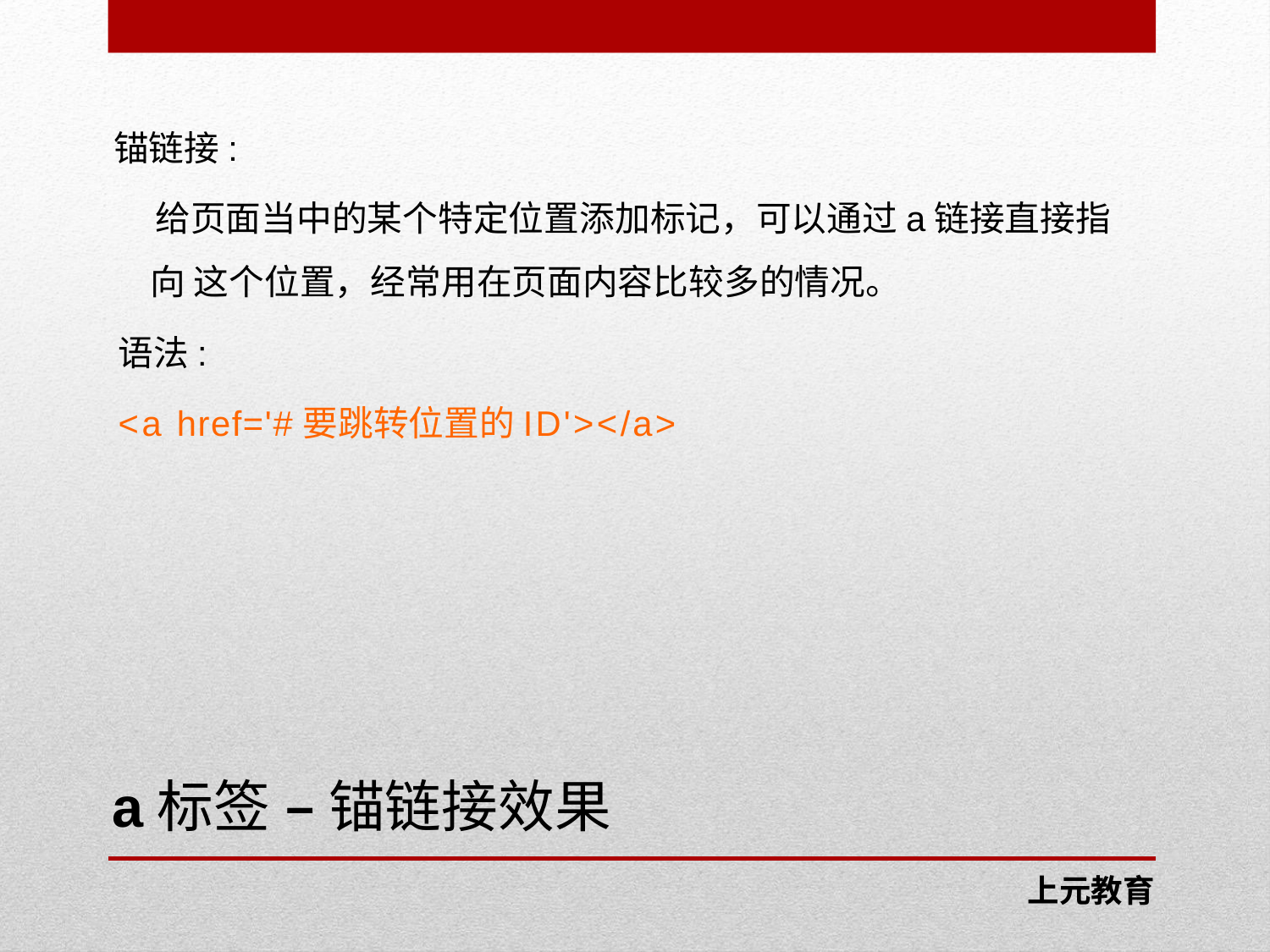

锚链接:
给页面当中的某个特定位置添加标记，可以通过a链接直接指向 这个位置，经常用在页面内容比较多的情况。
语法:
<a href='#要跳转位置的ID'></a>
a标签 – 锚链接效果
             上元教育